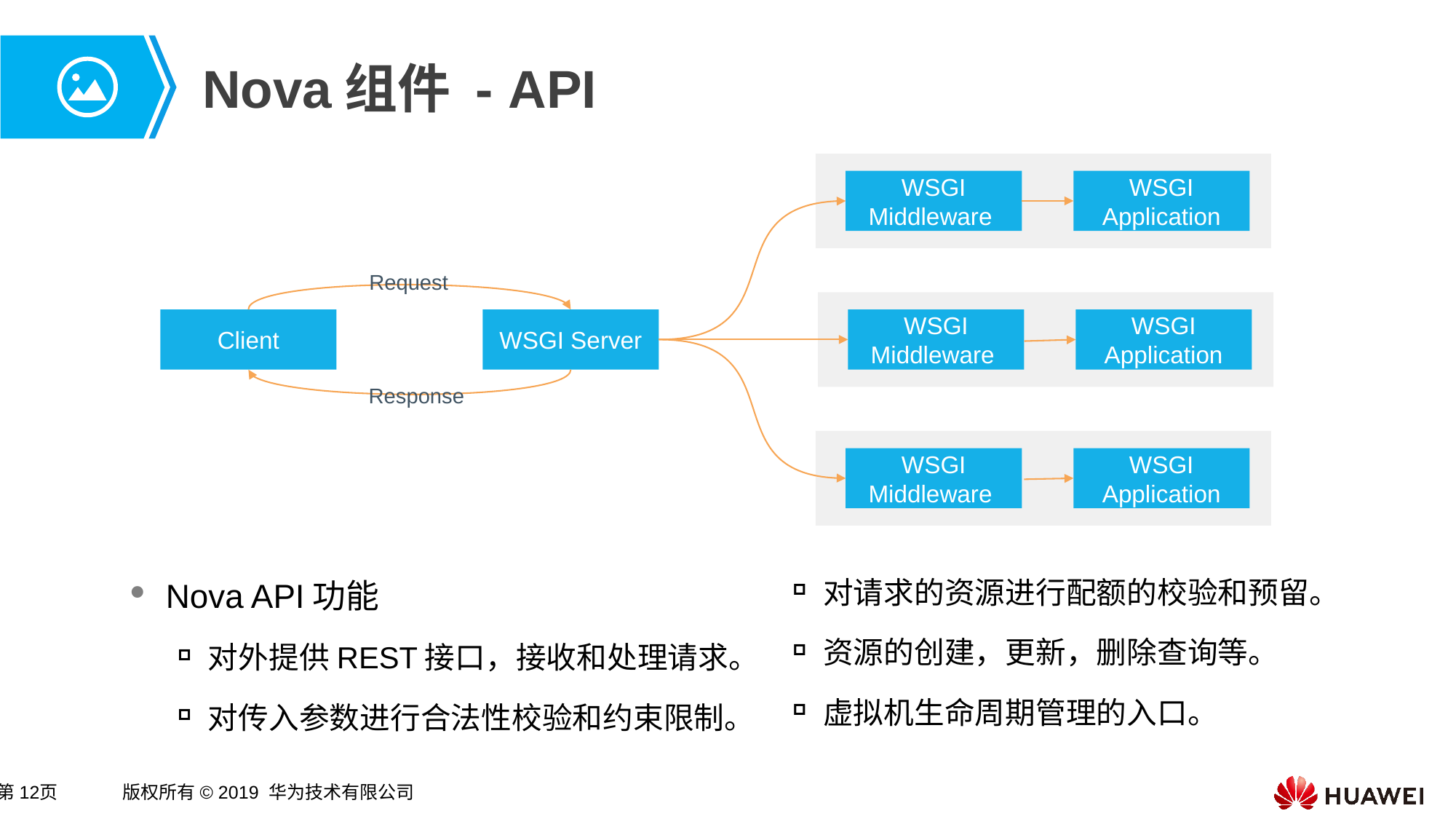

# Nova组件 - API

WSGI Middleware
WSGI Application
Request

WSGI Middleware
WSGI Application
Client
WSGI Server
Response

WSGI Middleware
WSGI Application
Nova API功能
对外提供REST接口，接收和处理请求。
对传入参数进行合法性校验和约束限制。
对请求的资源进行配额的校验和预留。
资源的创建，更新，删除查询等。
虚拟机生命周期管理的入口。